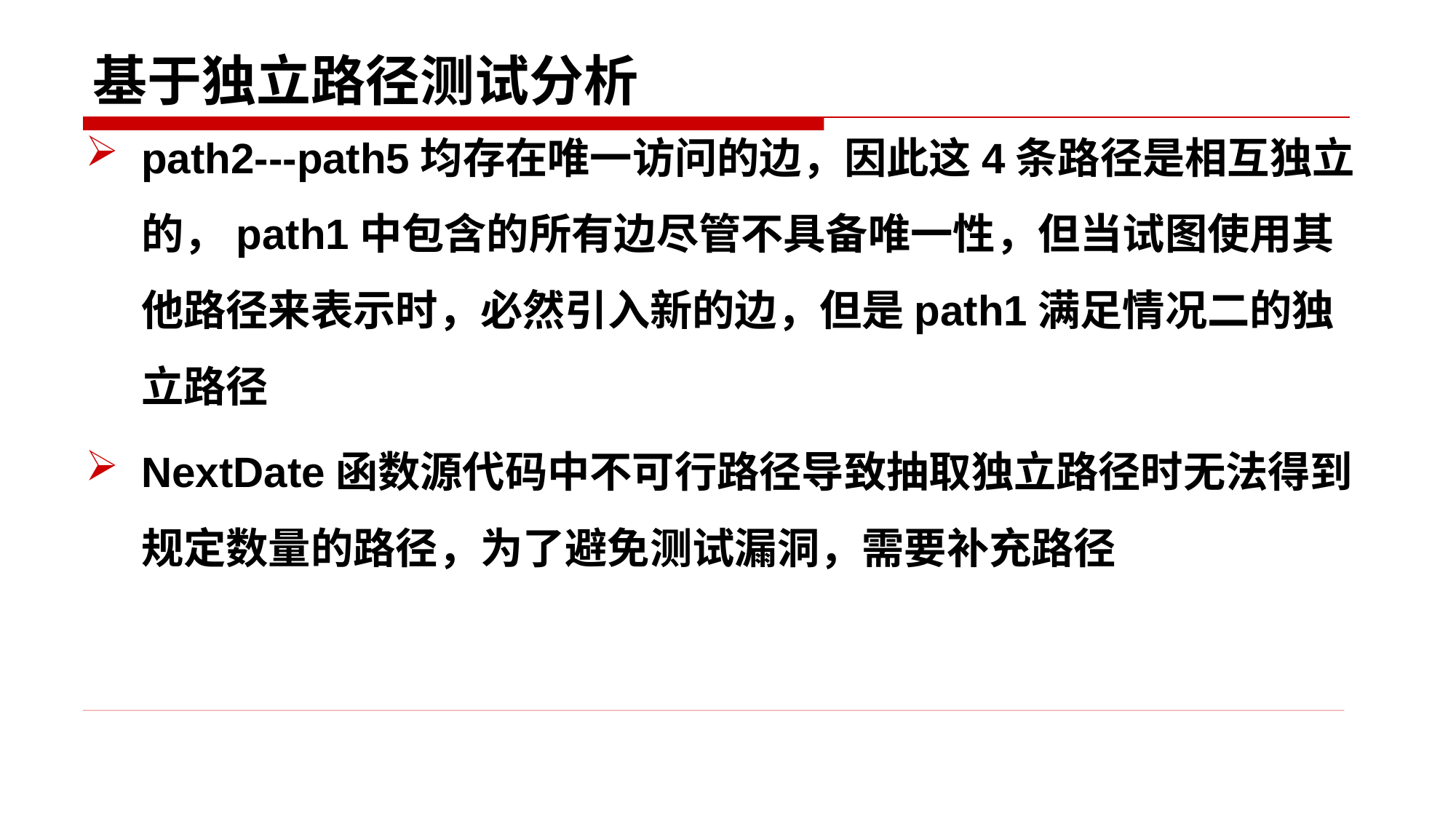

# 基于独立路径测试分析
path2---path5均存在唯一访问的边，因此这4条路径是相互独立的，path1中包含的所有边尽管不具备唯一性，但当试图使用其他路径来表示时，必然引入新的边，但是path1满足情况二的独立路径
NextDate函数源代码中不可行路径导致抽取独立路径时无法得到规定数量的路径，为了避免测试漏洞，需要补充路径